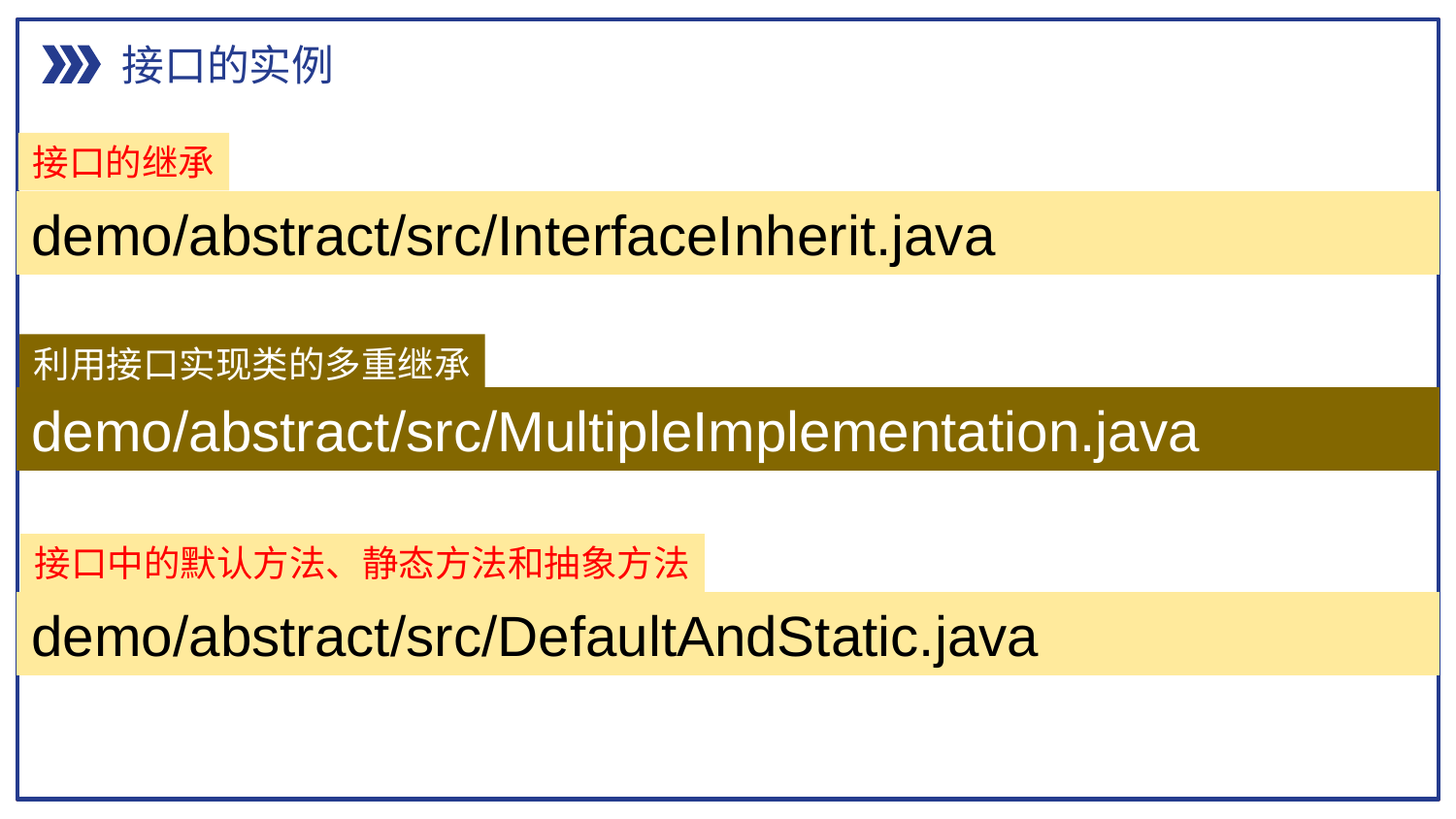

接口的实例

接口的继承
demo/abstract/src/InterfaceInherit.java

利用接口实现类的多重继承
demo/abstract/src/MultipleImplementation.java
接口中的默认方法、静态方法和抽象方法
demo/abstract/src/DefaultAndStatic.java